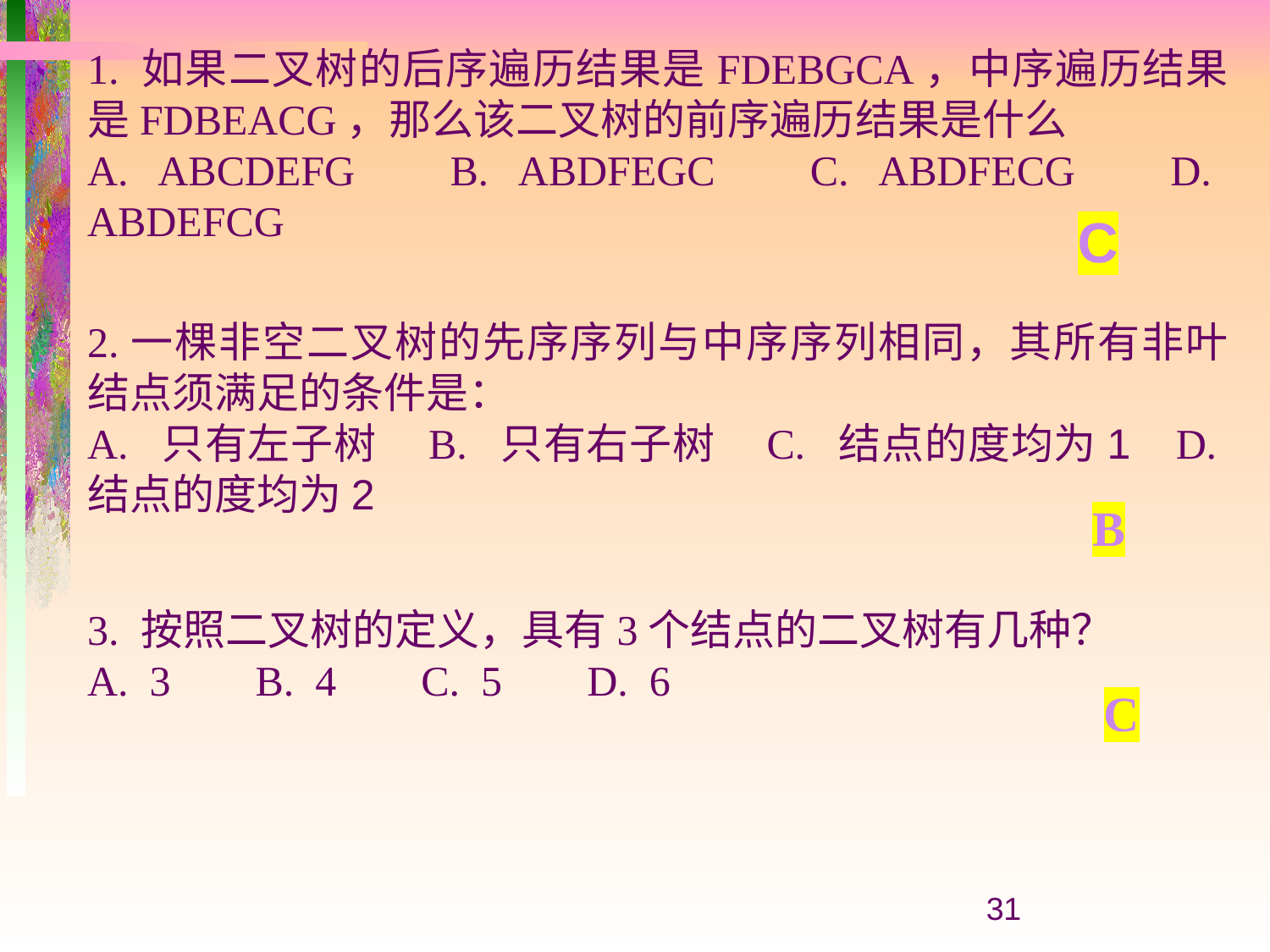

1. 如果二叉树的后序遍历结果是FDEBGCA，中序遍历结果是FDBEACG，那么该二叉树的前序遍历结果是什么
A.  ABCDEFG      B.  ABDFEGC      C.  ABDFECG      D.  ABDEFCG
C
2.一棵非空二叉树的先序序列与中序序列相同，其所有非叶结点须满足的条件是：
A.  只有左子树    B.  只有右子树    C.  结点的度均为1    D.  结点的度均为2
B
3. 按照二叉树的定义，具有3个结点的二叉树有几种？
A.  3        B.  4        C.  5        D.  6
C
31